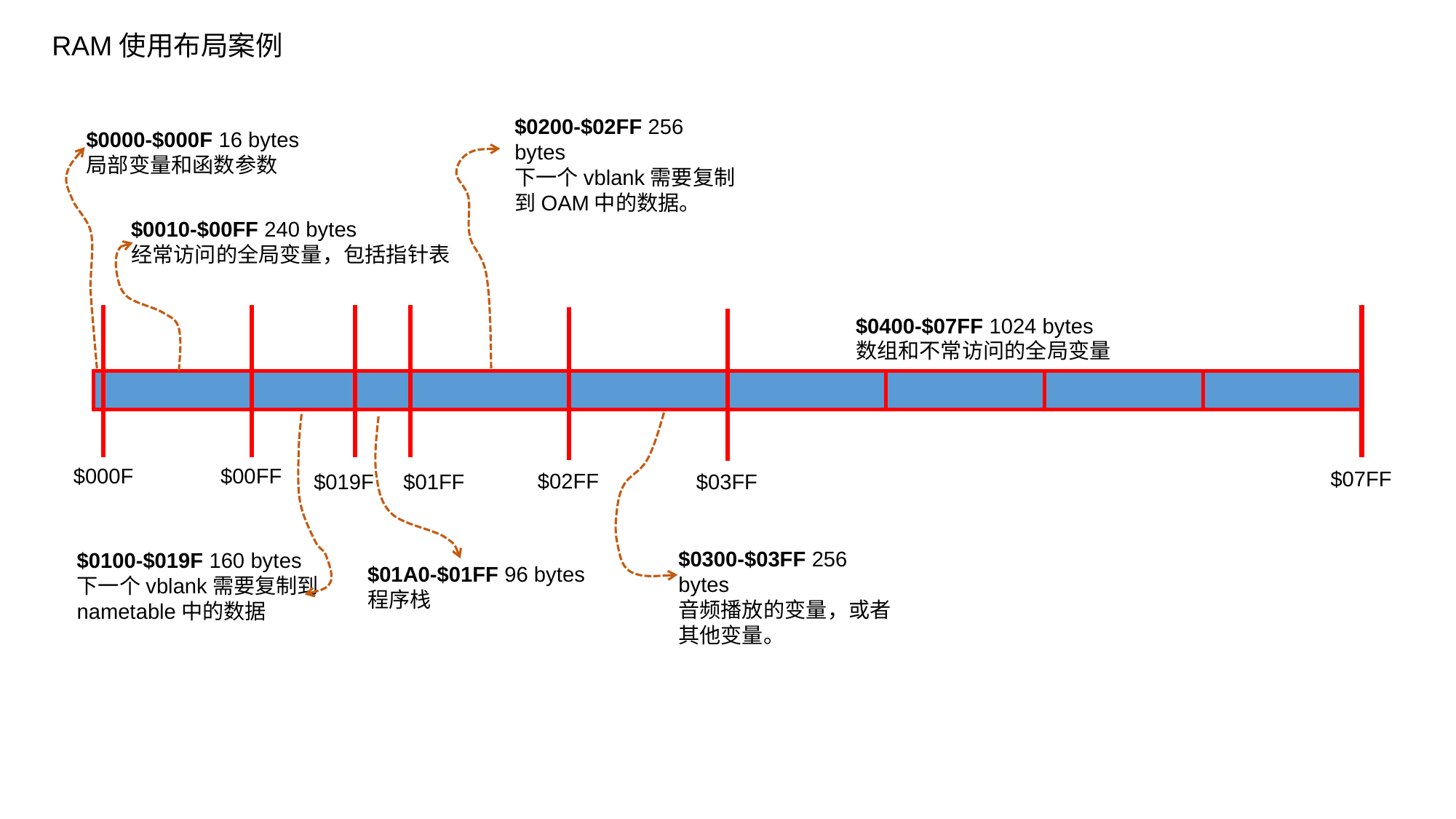

RAM使用布局案例
$0200-$02FF 256 bytes
下一个vblank需要复制到OAM中的数据。
$0000-$000F 16 bytes
局部变量和函数参数

$0010-$00FF 240 bytes
经常访问的全局变量，包括指针表

$0400-$07FF 1024 bytes
数组和不常访问的全局变量

$000F
$00FF
$07FF
$02FF
$01FF
$019F
$03FF
$0300-$03FF 256 bytes
音频播放的变量，或者其他变量。
$0100-$019F 160 bytes
下一个vblank需要复制到nametable中的数据
$01A0-$01FF 96 bytes
程序栈